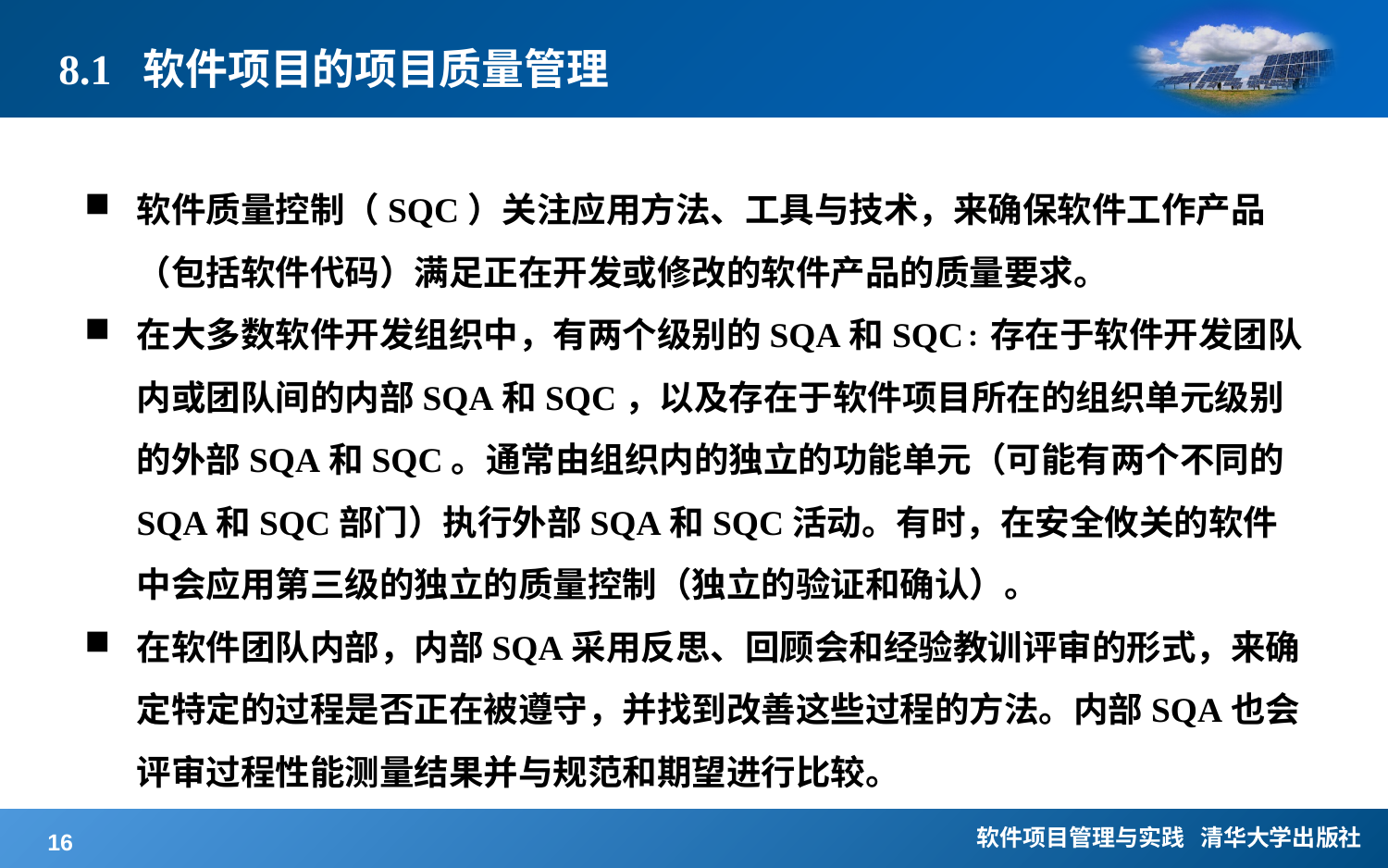

# 8.1  软件项目的项目质量管理
软件质量控制（SQC）关注应用方法、工具与技术，来确保软件工作产品（包括软件代码）满足正在开发或修改的软件产品的质量要求。
在大多数软件开发组织中，有两个级别的SQA和SQC∶存在于软件开发团队内或团队间的内部SQA和SQC，以及存在于软件项目所在的组织单元级别的外部SQA和SQC。通常由组织内的独立的功能单元（可能有两个不同的SQA和SQC部门）执行外部SQA和SQC活动。有时，在安全攸关的软件中会应用第三级的独立的质量控制（独立的验证和确认）。
在软件团队内部，内部SQA采用反思、回顾会和经验教训评审的形式，来确定特定的过程是否正在被遵守，并找到改善这些过程的方法。内部SQA也会评审过程性能测量结果并与规范和期望进行比较。